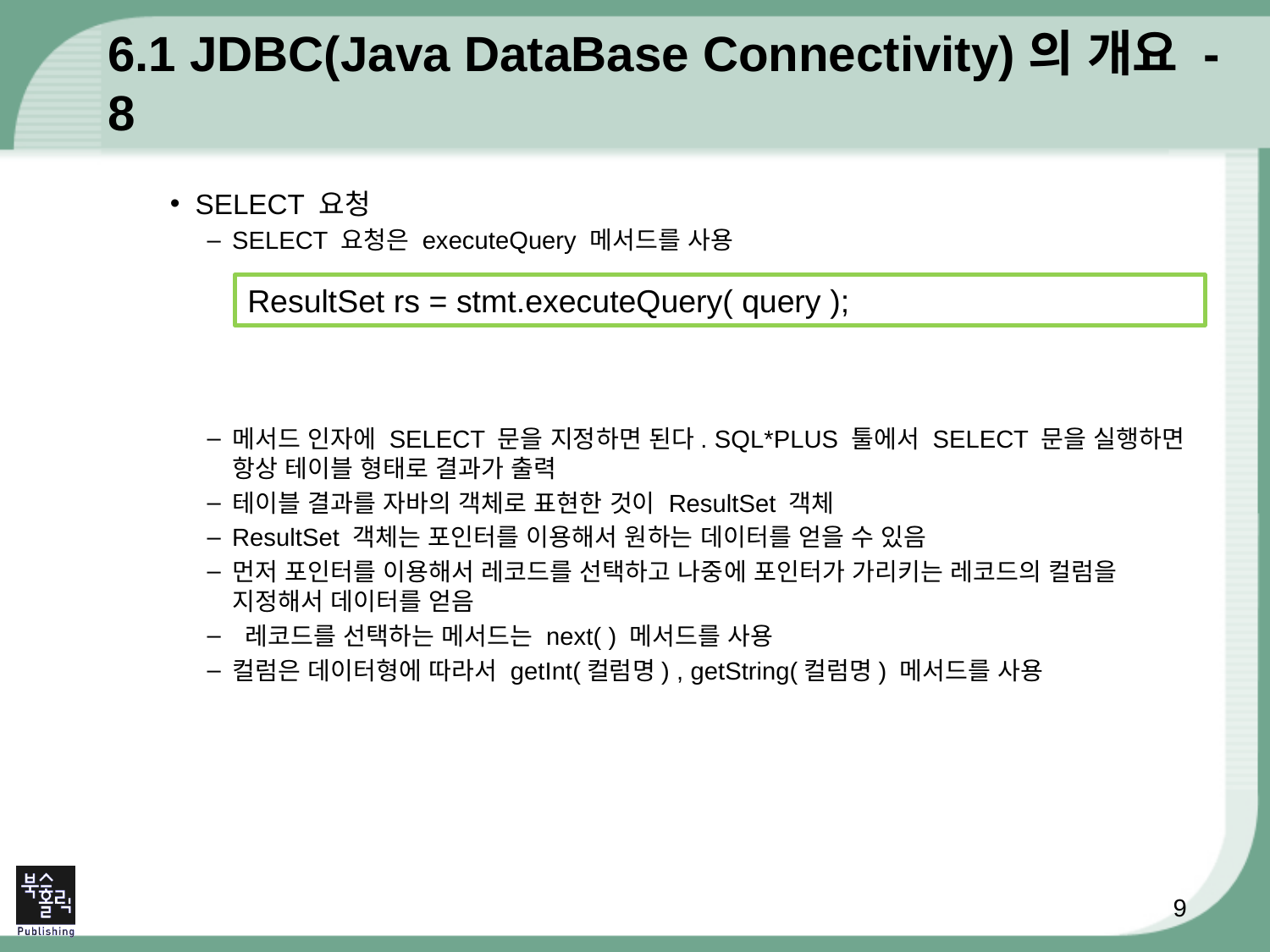

# 6.1 JDBC(Java DataBase Connectivity)의 개요 - 8
SELECT 요청
SELECT 요청은 executeQuery 메서드를 사용

메서드 인자에 SELECT 문을 지정하면 된다. SQL*PLUS 툴에서 SELECT 문을 실행하면 항상 테이블 형태로 결과가 출력
테이블 결과를 자바의 객체로 표현한 것이 ResultSet 객체
ResultSet 객체는 포인터를 이용해서 원하는 데이터를 얻을 수 있음
먼저 포인터를 이용해서 레코드를 선택하고 나중에 포인터가 가리키는 레코드의 컬럼을 지정해서 데이터를 얻음
 레코드를 선택하는 메서드는 next( ) 메서드를 사용
컬럼은 데이터형에 따라서 getInt(컬럼명) , getString(컬럼명) 메서드를 사용
ResultSet rs = stmt.executeQuery( query );
9